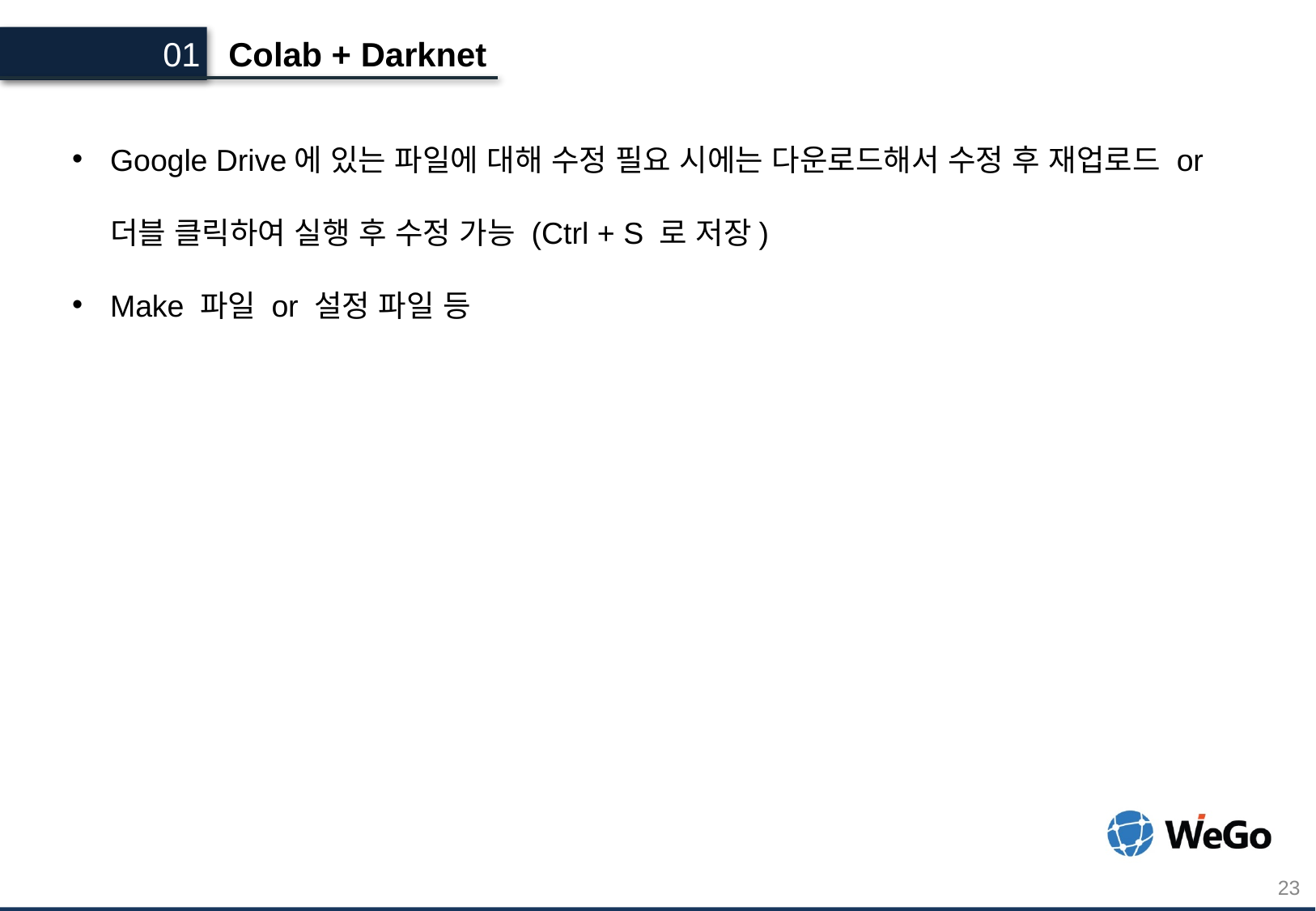

Colab + Darknet

01.
Google Drive에 있는 파일에 대해 수정 필요 시에는 다운로드해서 수정 후 재업로드 or 더블 클릭하여 실행 후 수정 가능 (Ctrl + S 로 저장)
Make 파일 or 설정 파일 등
23